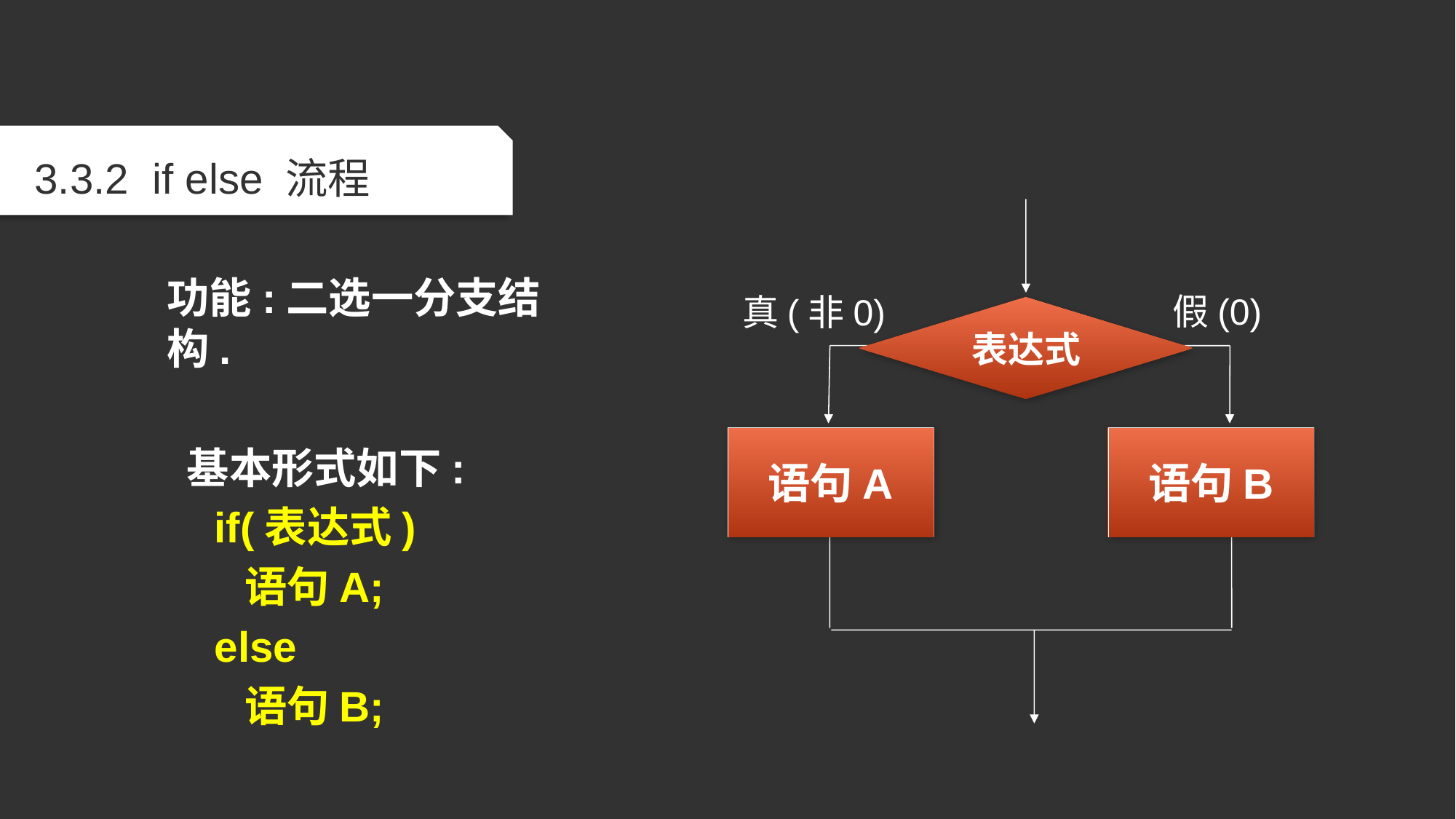

3.3.2  if else 流程

功能:二选一分支结构.

 基本形式如下:
    if(表达式)
       语句A;
    else
       语句B;
假(0)
真(非0)

表达式

语句B
语句A
语句B